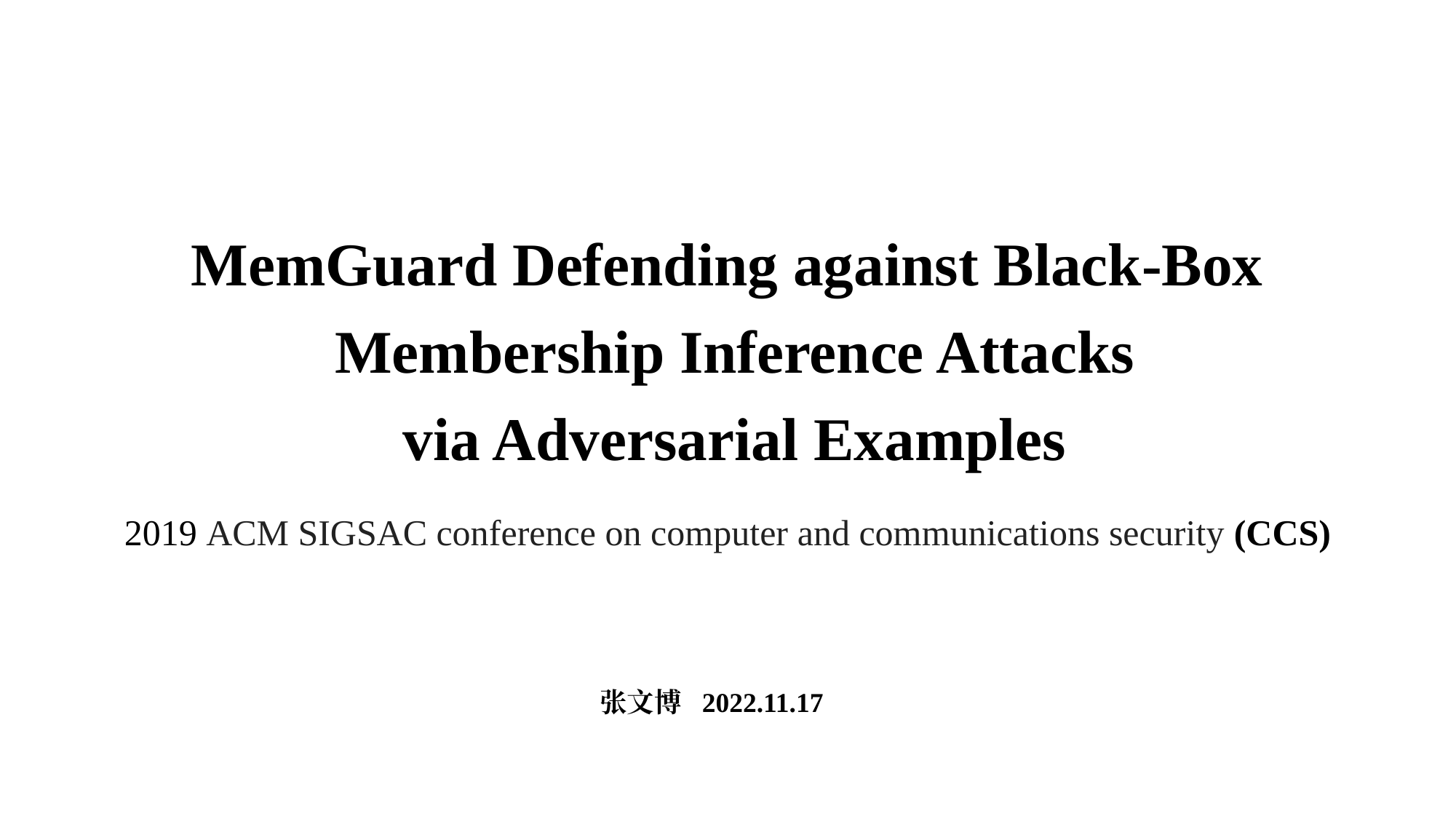

# MemGuard Defending against Black-Box Membership Inference Attacks via Adversarial Examples
2019 ACM SIGSAC conference on computer and communications security (CCS)
张文博  2022.11.17